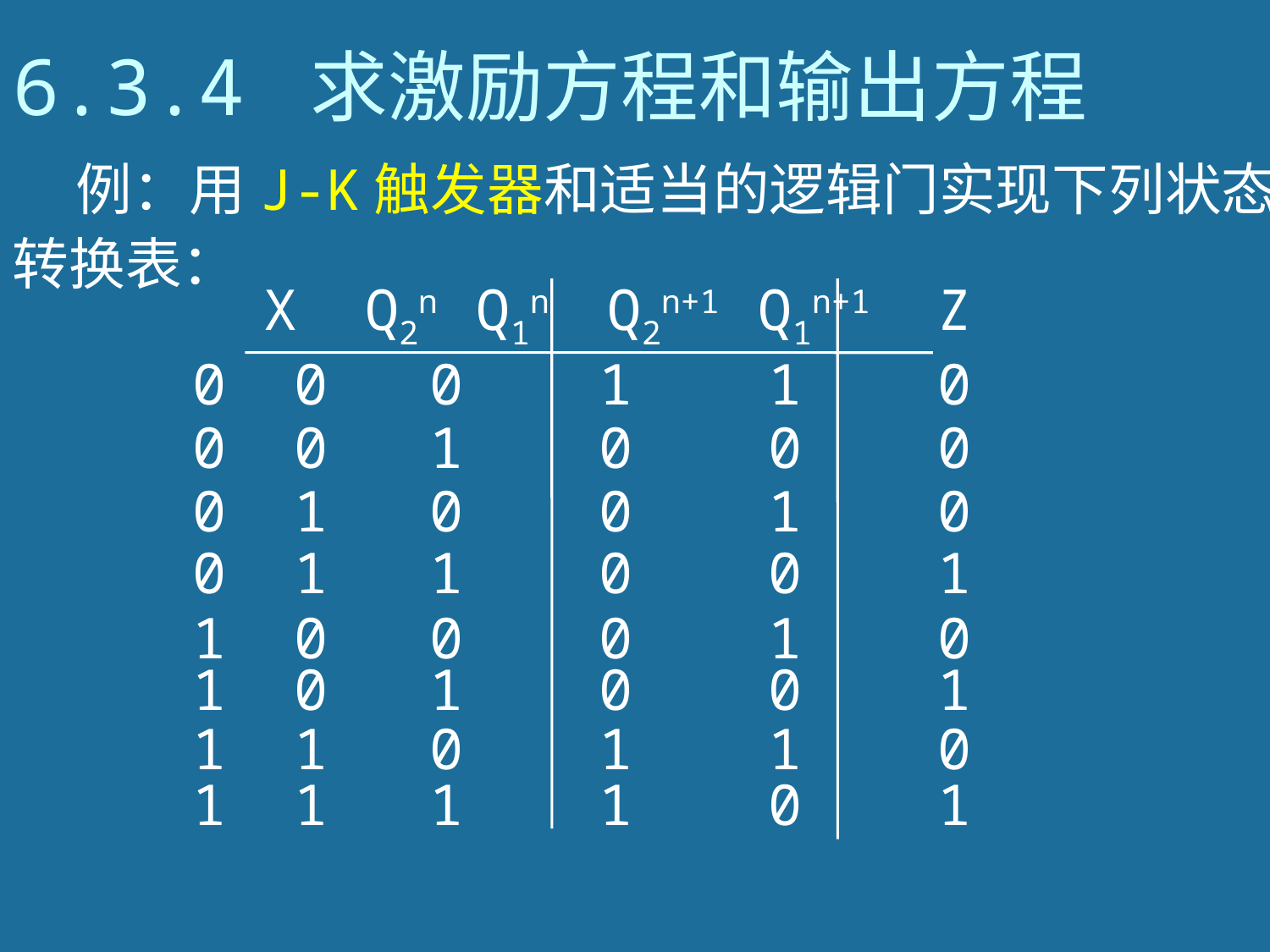

# 6.3.4 求激励方程和输出方程
例：用J-K触发器和适当的逻辑门实现下列状态
转换表：
  X  Q2n  Q1n   Q2n+1  Q1n+1  Z

0  0   0    1    1    0
0  0   1    0    0    0
0  1   0    0    1    0
0  1   1    0    0    1
1  0   0    0    1    0
1  0   1    0    0    1
1  1   0    1    1    0
1  1   1    1    0    1
103